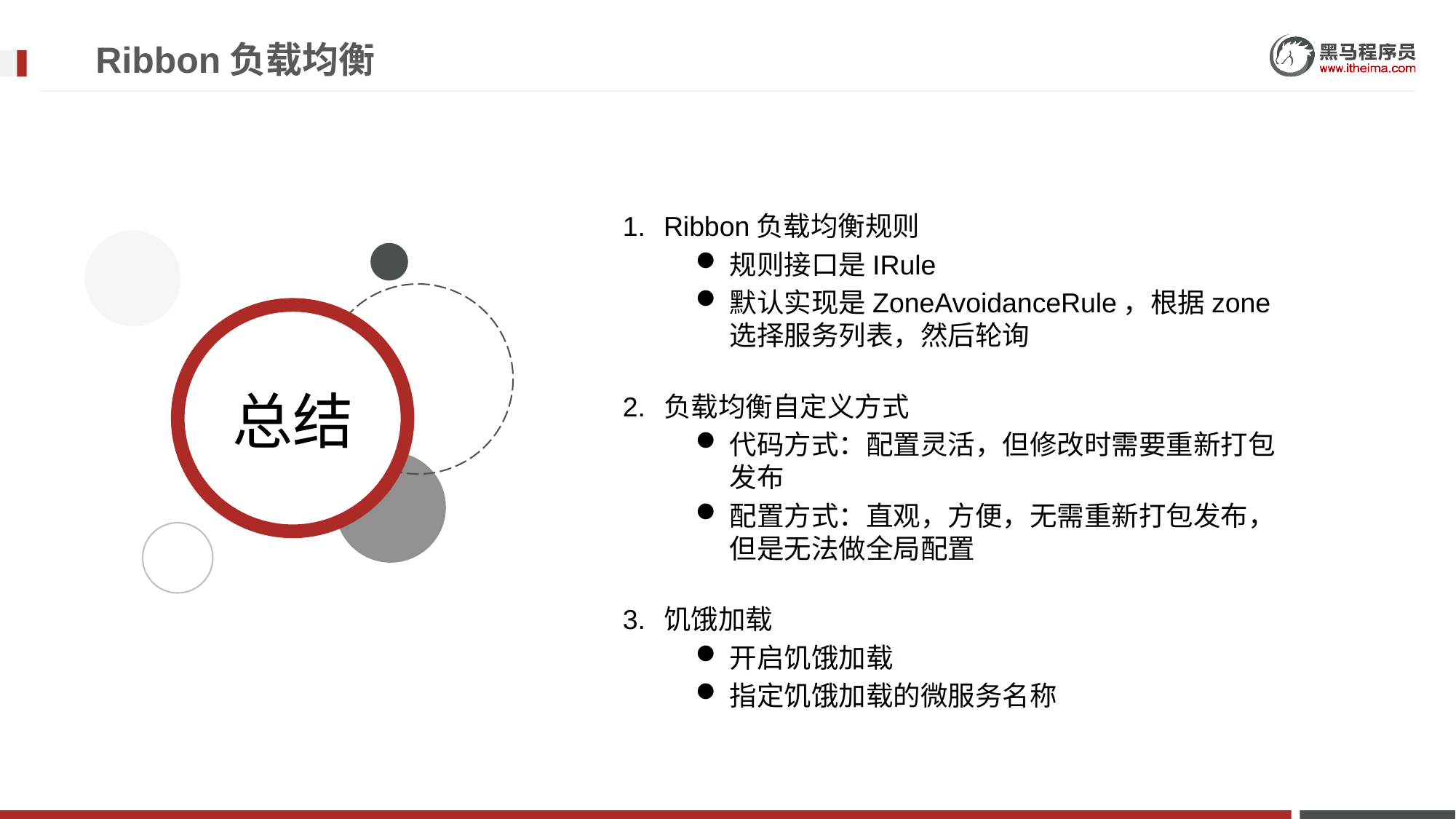

# Ribbon负载均衡
Ribbon负载均衡规则
规则接口是IRule
默认实现是ZoneAvoidanceRule，根据zone选择服务列表，然后轮询
负载均衡自定义方式
代码方式：配置灵活，但修改时需要重新打包发布
配置方式：直观，方便，无需重新打包发布，但是无法做全局配置
饥饿加载
开启饥饿加载
指定饥饿加载的微服务名称